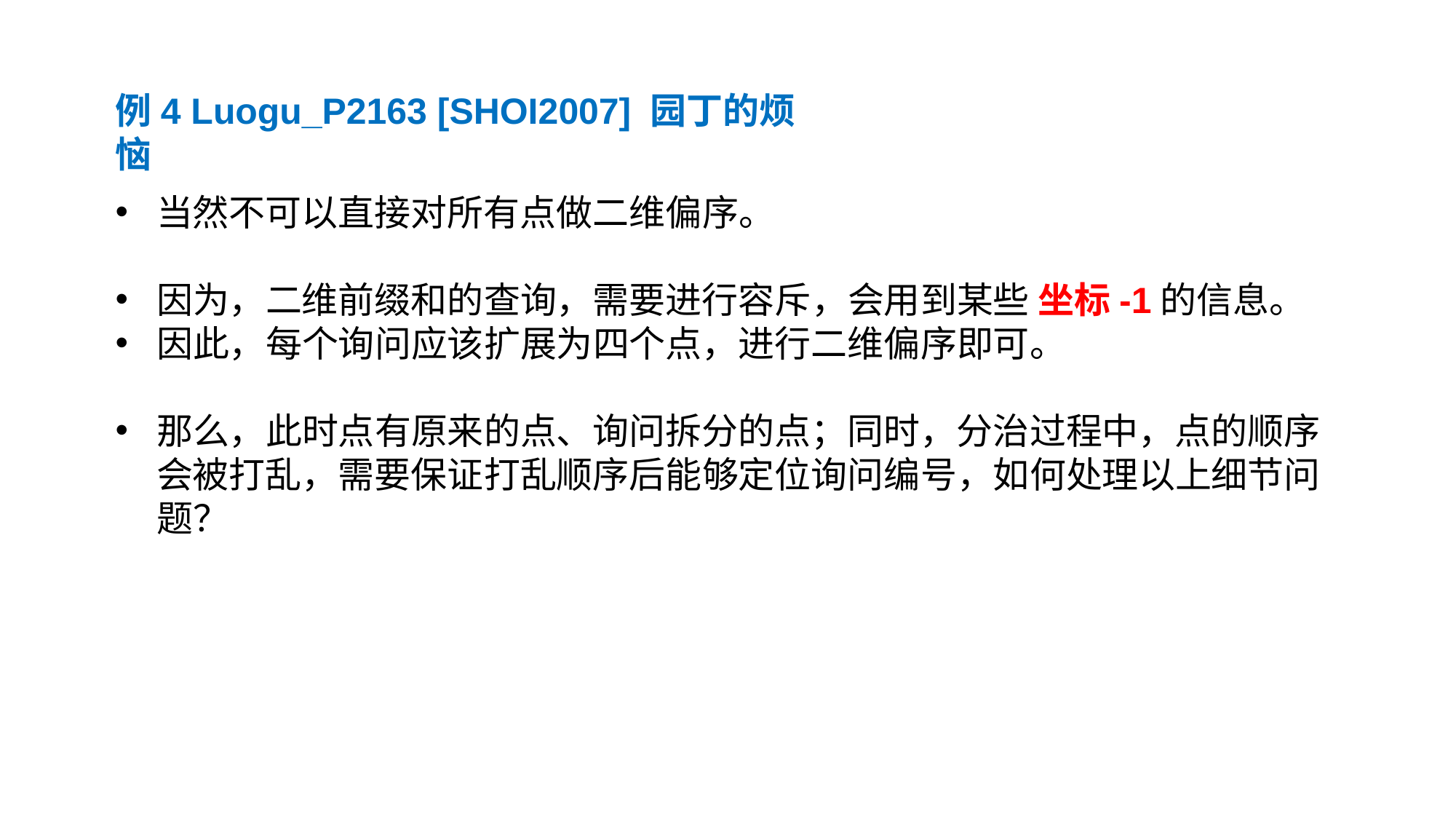

例4 Luogu_P2163 [SHOI2007] 园丁的烦恼
当然不可以直接对所有点做二维偏序。

因为，二维前缀和的查询，需要进行容斥，会用到某些 坐标-1的信息。
因此，每个询问应该扩展为四个点，进行二维偏序即可。

那么，此时点有原来的点、询问拆分的点；同时，分治过程中，点的顺序会被打乱，需要保证打乱顺序后能够定位询问编号，如何处理以上细节问题？